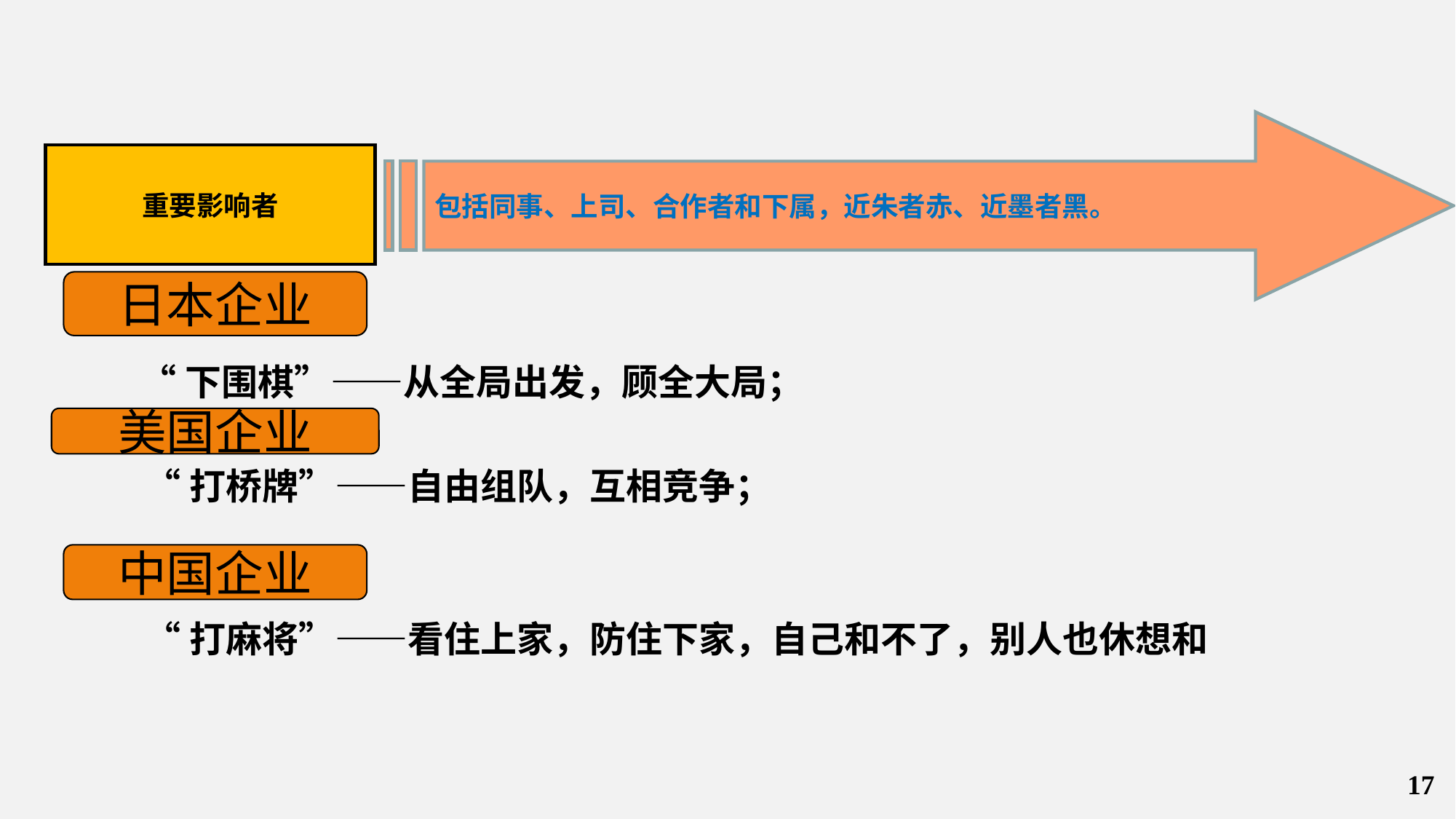

包括同事、上司、合作者和下属，近朱者赤、近墨者黑。
重要影响者
日本企业
美国企业
中国企业

       “下围棋”——从全局出发，顾全大局；

          “打桥牌”——自由组队，互相竞争；

          “打麻将”——看住上家，防住下家，自己和不了，别人也休想和

17